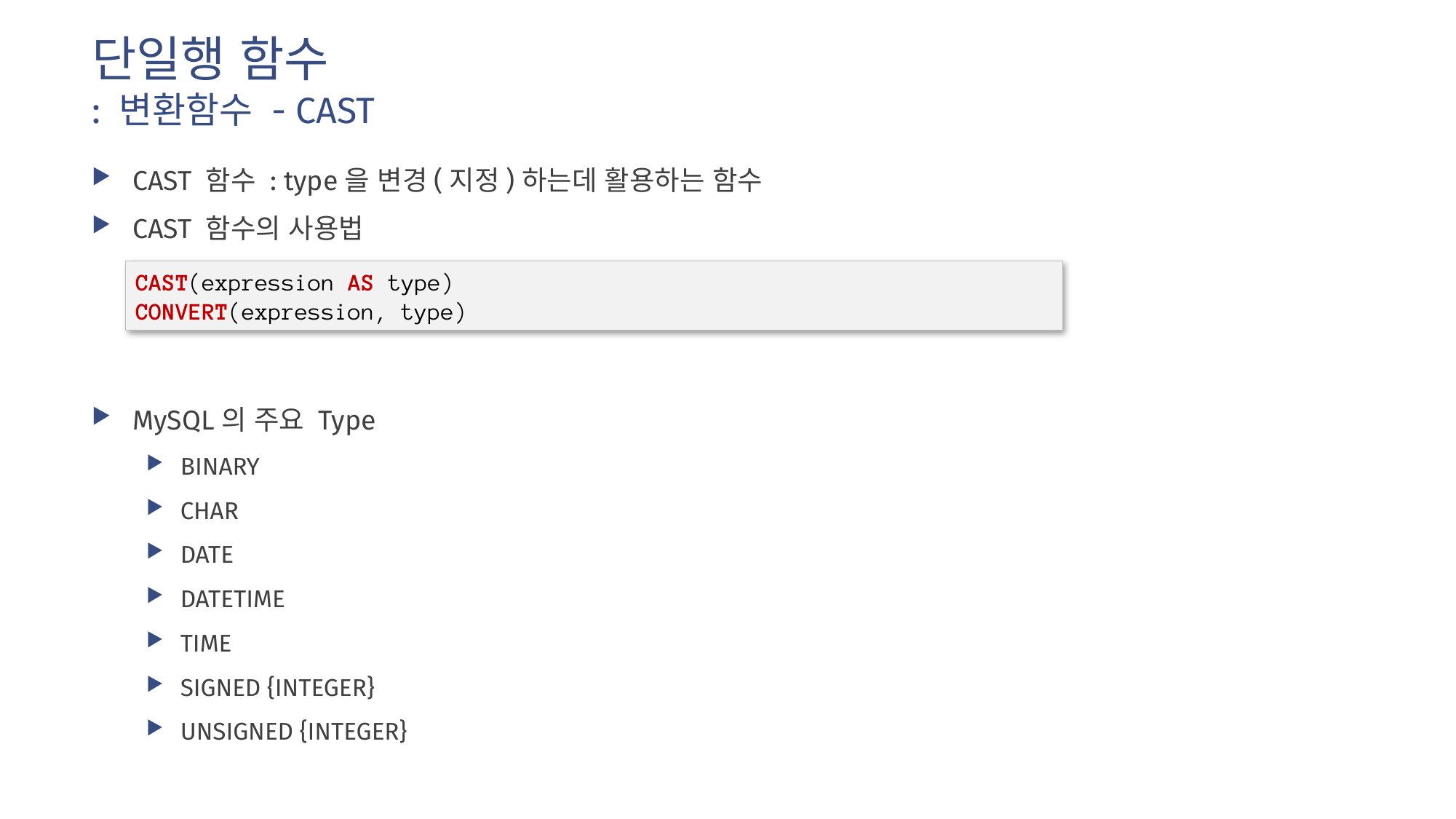

# 단일행 함수 : 변환함수 - CAST
CAST 함수 : type을 변경(지정)하는데 활용하는 함수
CAST 함수의 사용법

MySQL의 주요 Type
BINARY
CHAR
DATE
DATETIME
TIME
SIGNED {INTEGER}
UNSIGNED {INTEGER}

CAST(expression AS type)
CONVERT(expression, type)